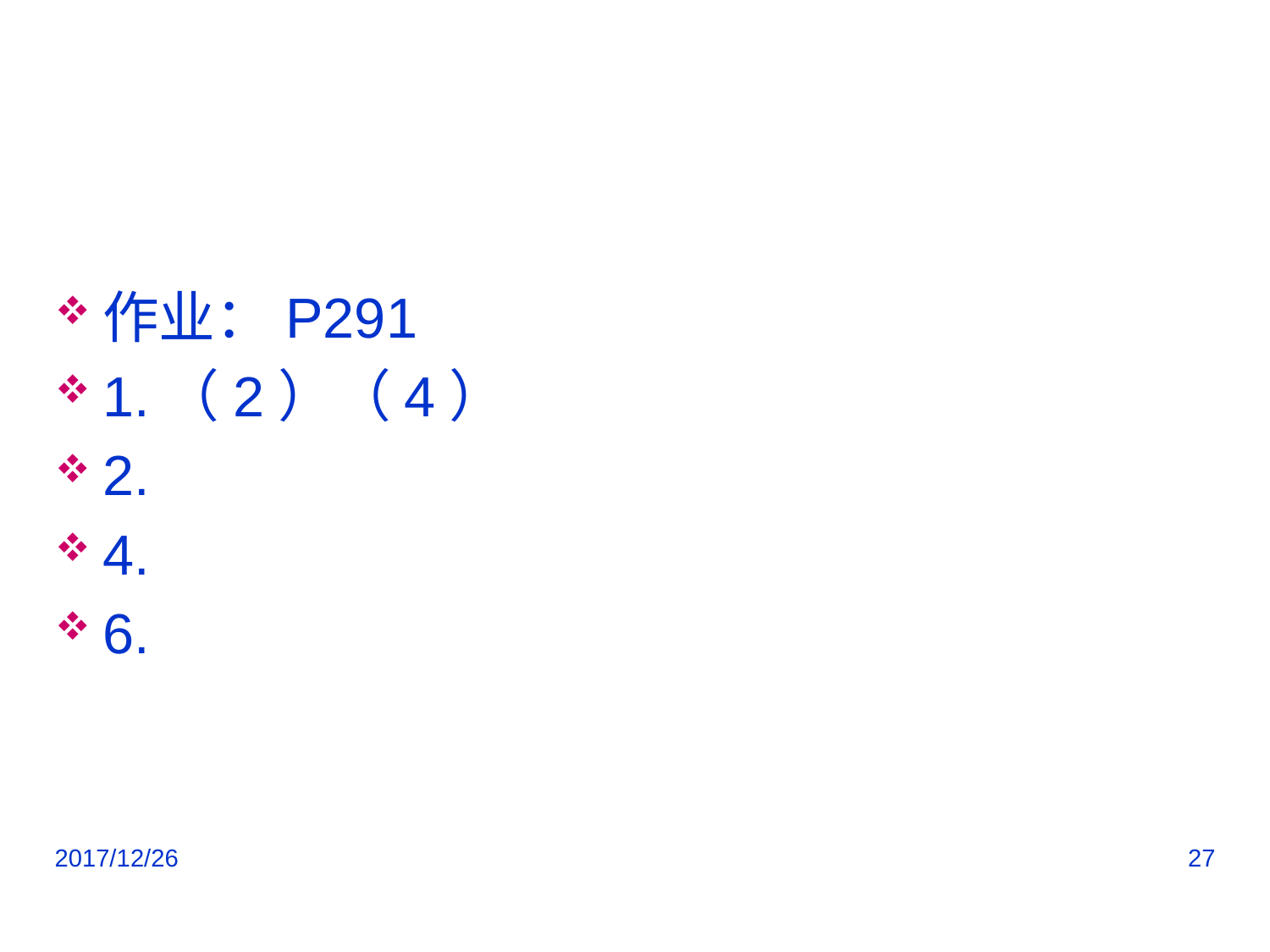

#
作业：P291
1.（2）（4）
2.
4.
6.
2017/12/26
27